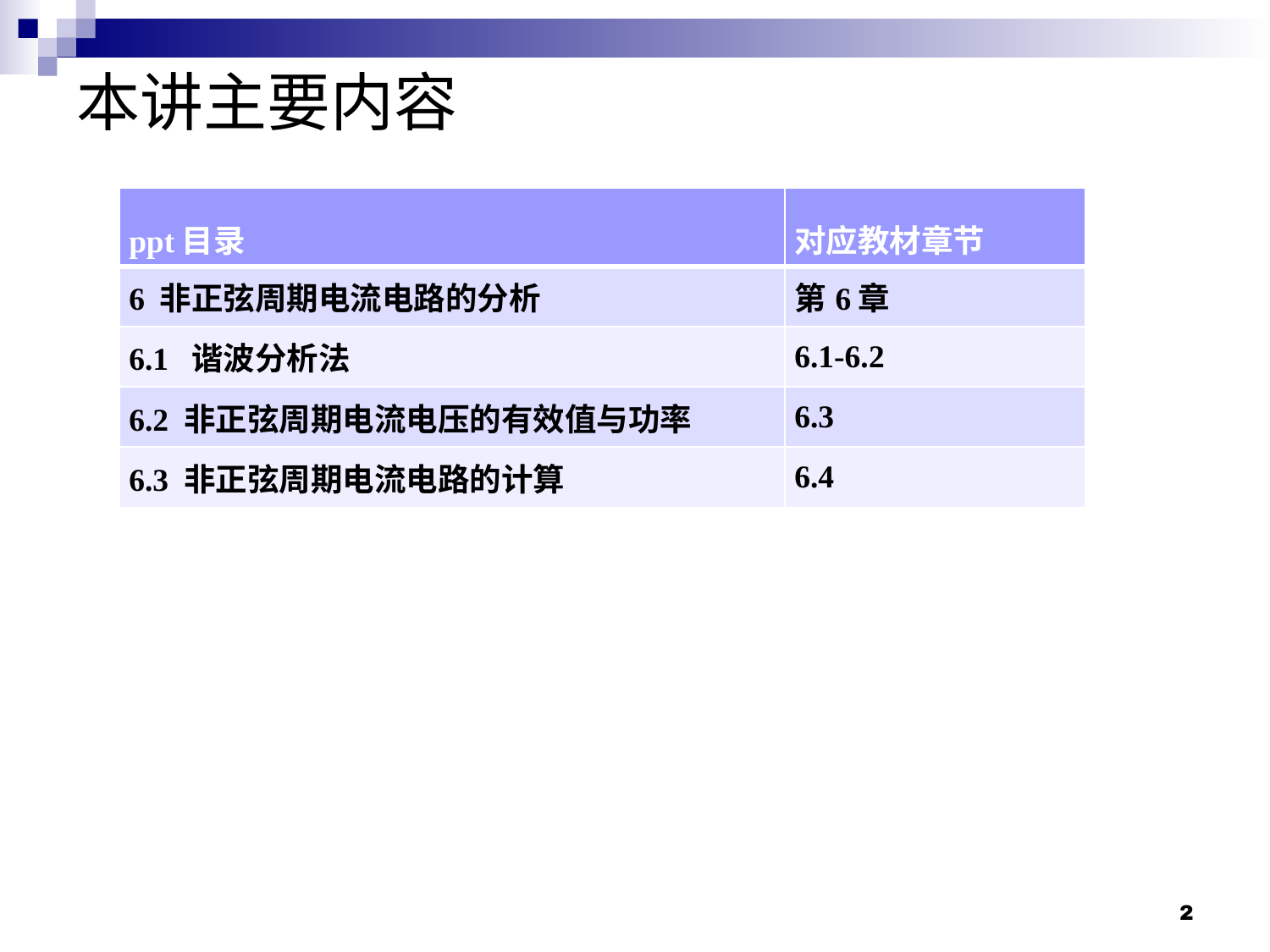

# 本讲主要内容
| ppt目录 | 对应教材章节 |
| --- | --- |
| 6 非正弦周期电流电路的分析 | 第6章 |
| 6.1 谐波分析法 | 6.1-6.2 |
| 6.2 非正弦周期电流电压的有效值与功率 | 6.3 |
| 6.3 非正弦周期电流电路的计算 | 6.4 |
2